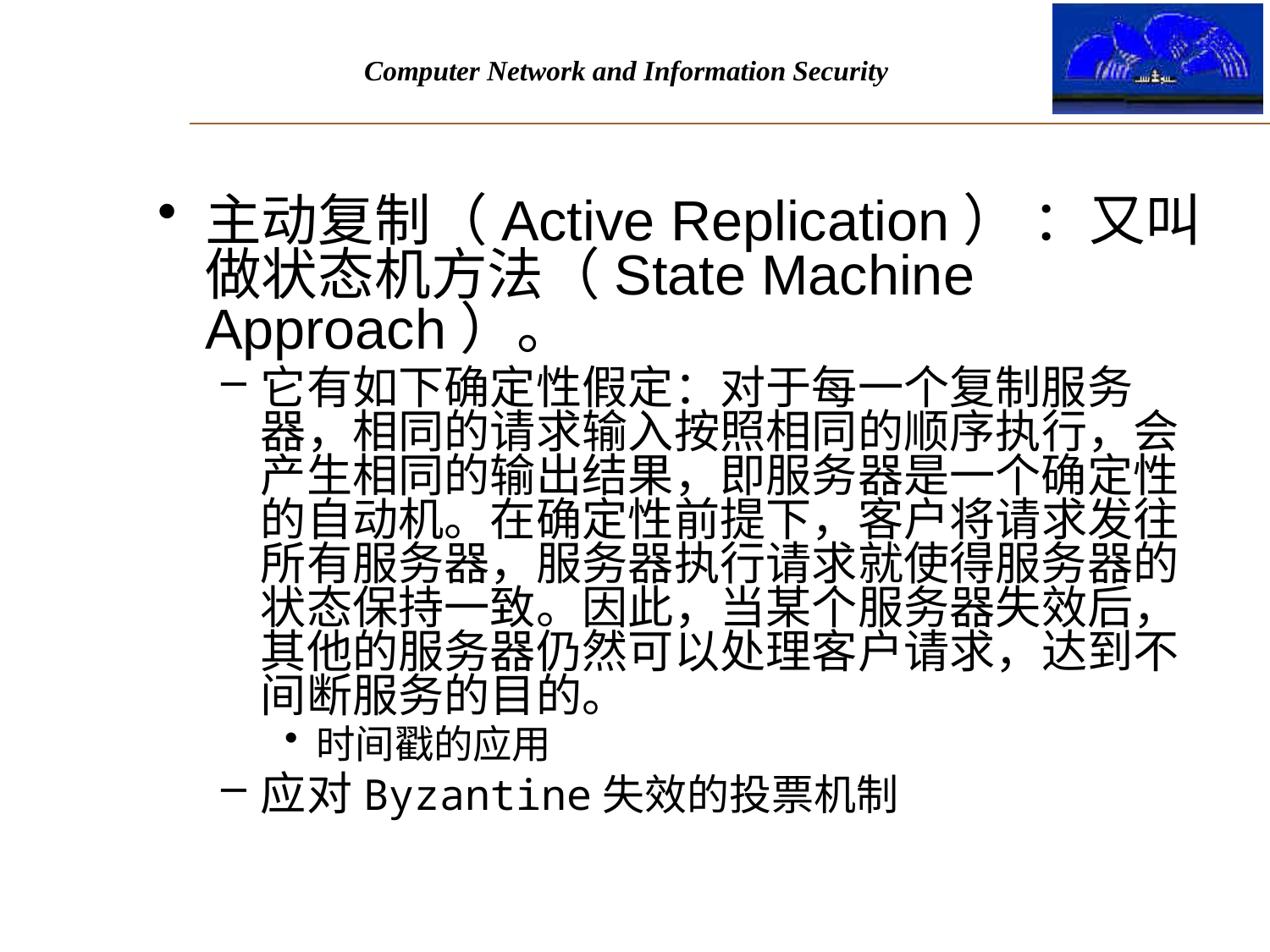

主动复制（Active Replication） ：又叫做状态机方法（State Machine Approach）。
它有如下确定性假定：对于每一个复制服务器，相同的请求输入按照相同的顺序执行，会产生相同的输出结果，即服务器是一个确定性的自动机。在确定性前提下，客户将请求发往所有服务器，服务器执行请求就使得服务器的状态保持一致。因此，当某个服务器失效后，其他的服务器仍然可以处理客户请求，达到不间断服务的目的。
时间戳的应用
应对Byzantine失效的投票机制